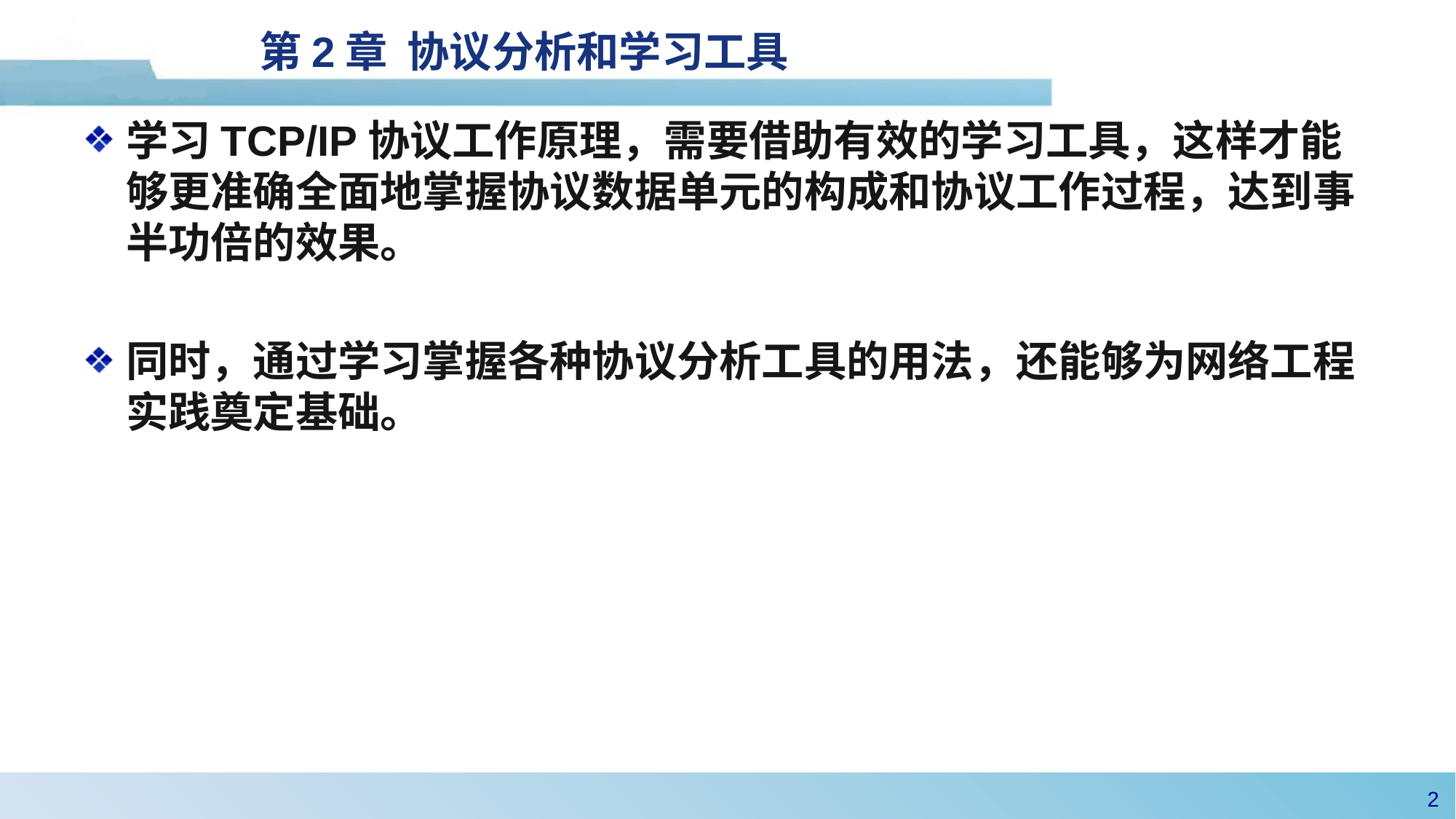

第2章  协议分析和学习工具
学习TCP/IP协议工作原理，需要借助有效的学习工具，这样才能够更准确全面地掌握协议数据单元的构成和协议工作过程，达到事半功倍的效果。

同时，通过学习掌握各种协议分析工具的用法，还能够为网络工程实践奠定基础。
2